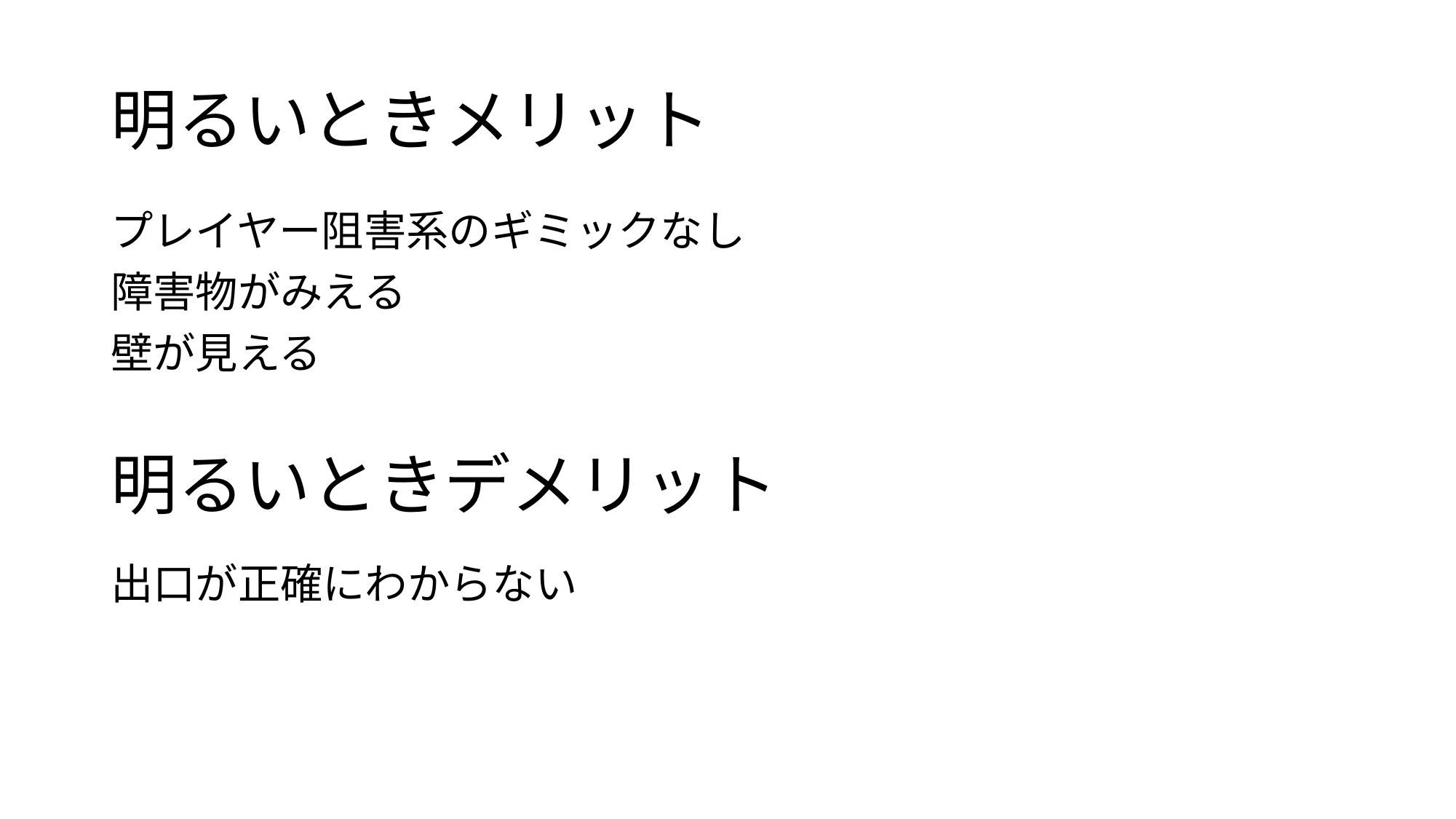

# 明るいときメリット
プレイヤー阻害系のギミックなし
障害物がみえる
壁が見える
明るいときデメリット
出口が正確にわからない